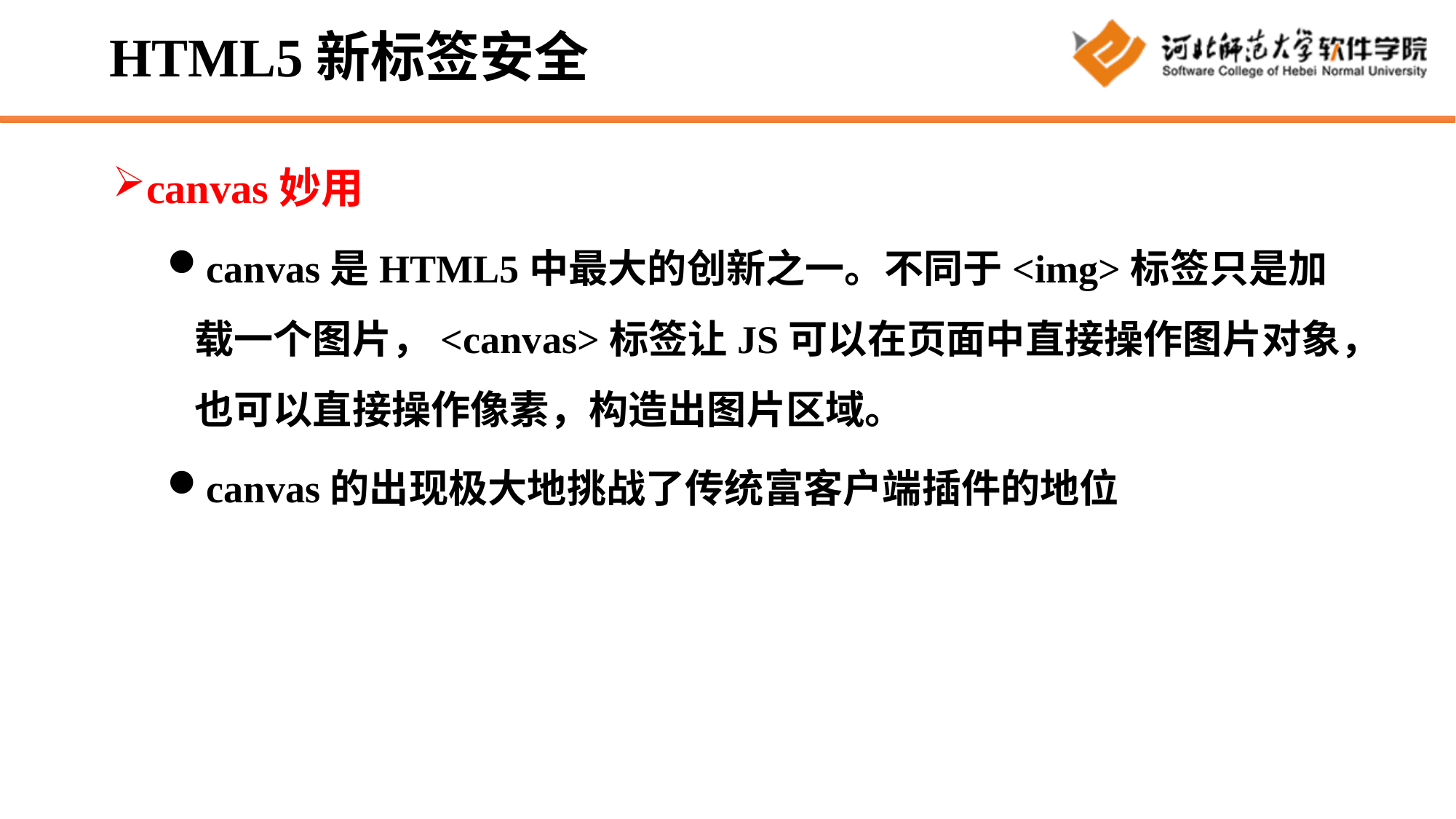

# HTML5新标签安全
canvas妙用
canvas是HTML5中最大的创新之一。不同于<img>标签只是加载一个图片，<canvas>标签让JS可以在页面中直接操作图片对象，也可以直接操作像素，构造出图片区域。
canvas的出现极大地挑战了传统富客户端插件的地位